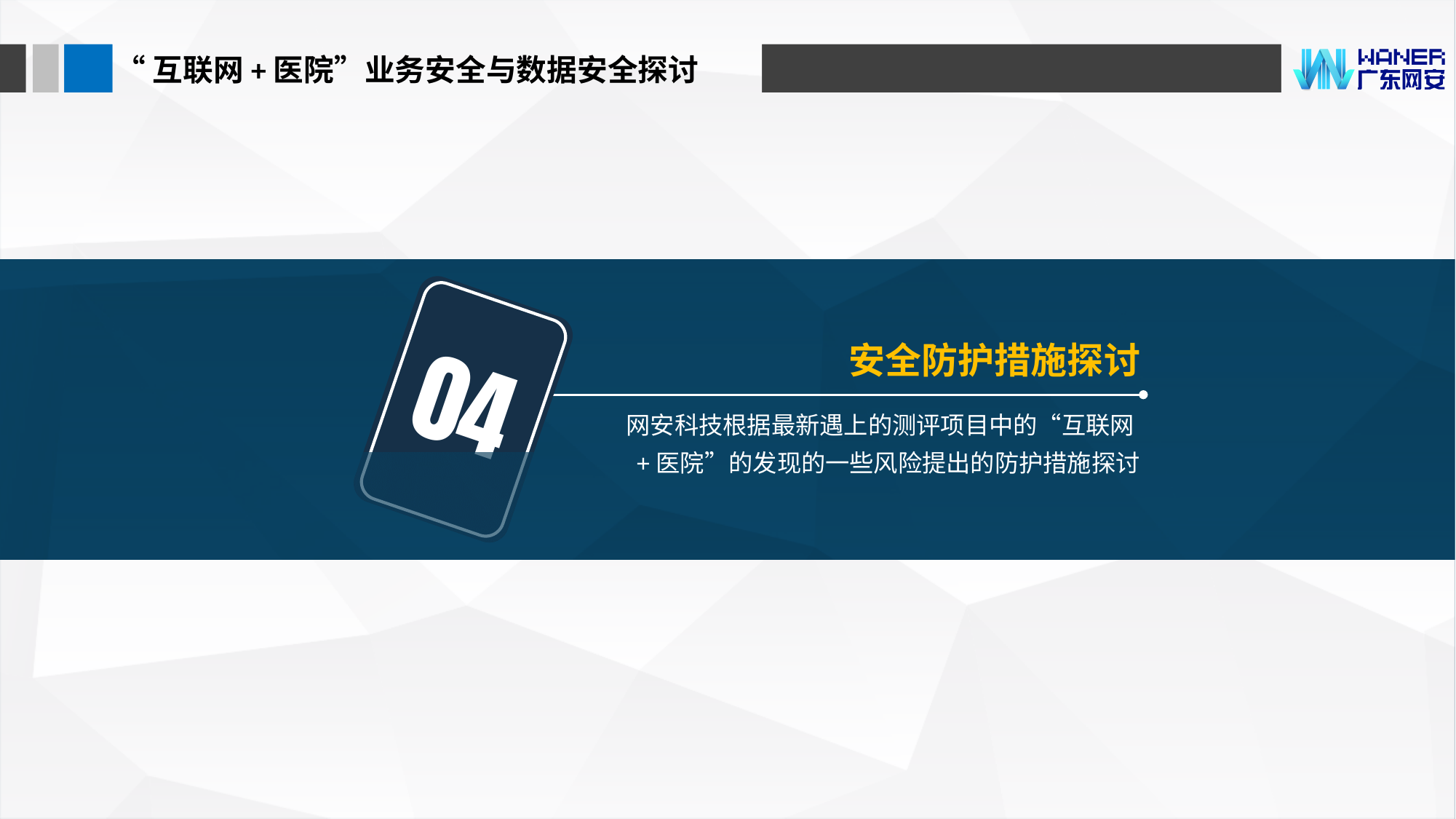

“互联网+医院”业务安全与数据安全探讨

04

安全防护措施探讨
网安科技根据最新遇上的测评项目中的“互联网+医院”的发现的一些风险提出的防护措施探讨